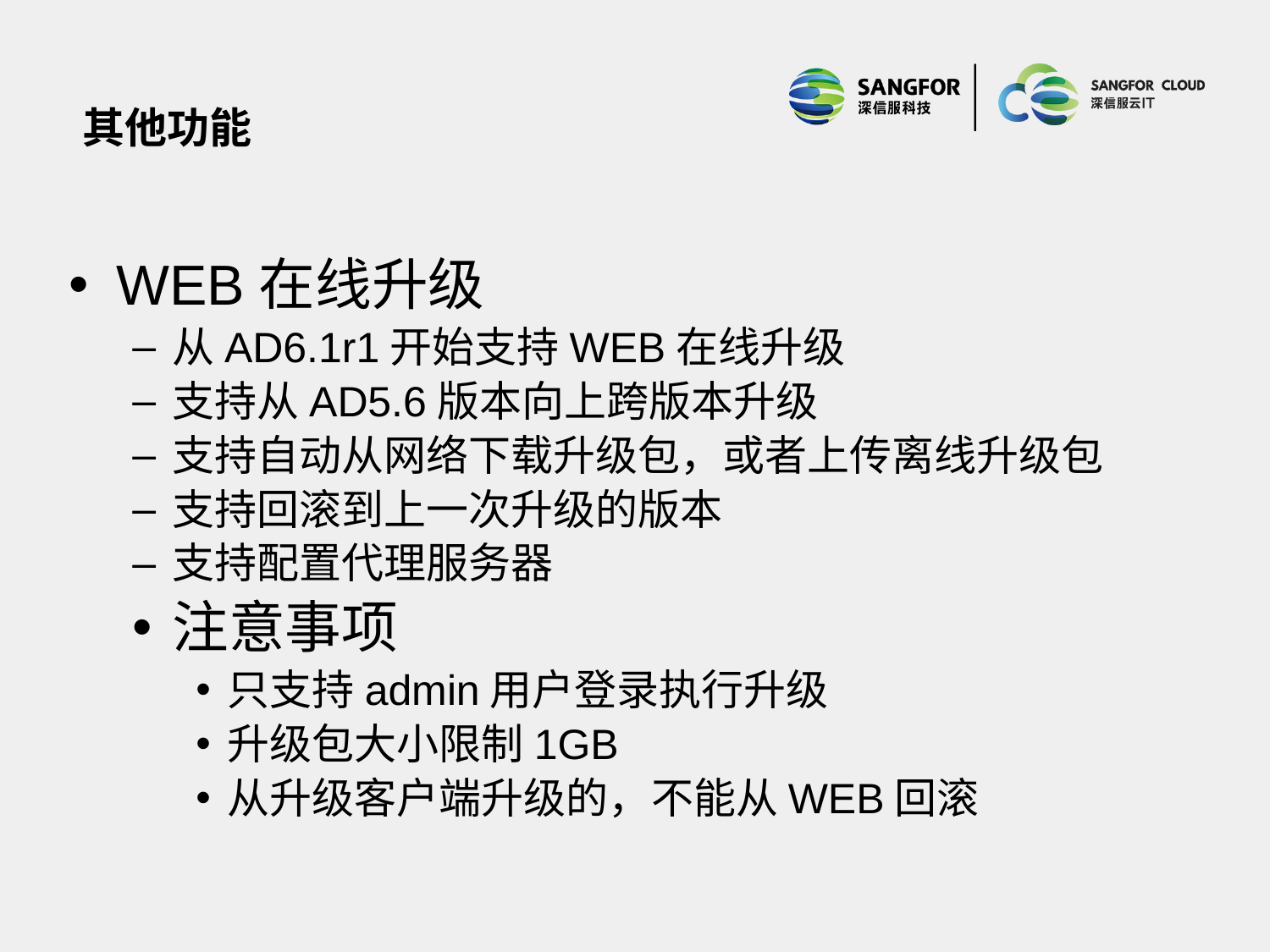

其他功能

WEB在线升级
从AD6.1r1开始支持WEB在线升级
支持从AD5.6版本向上跨版本升级
支持自动从网络下载升级包，或者上传离线升级包
支持回滚到上一次升级的版本
支持配置代理服务器
注意事项
只支持admin用户登录执行升级
升级包大小限制1GB
从升级客户端升级的，不能从WEB回滚